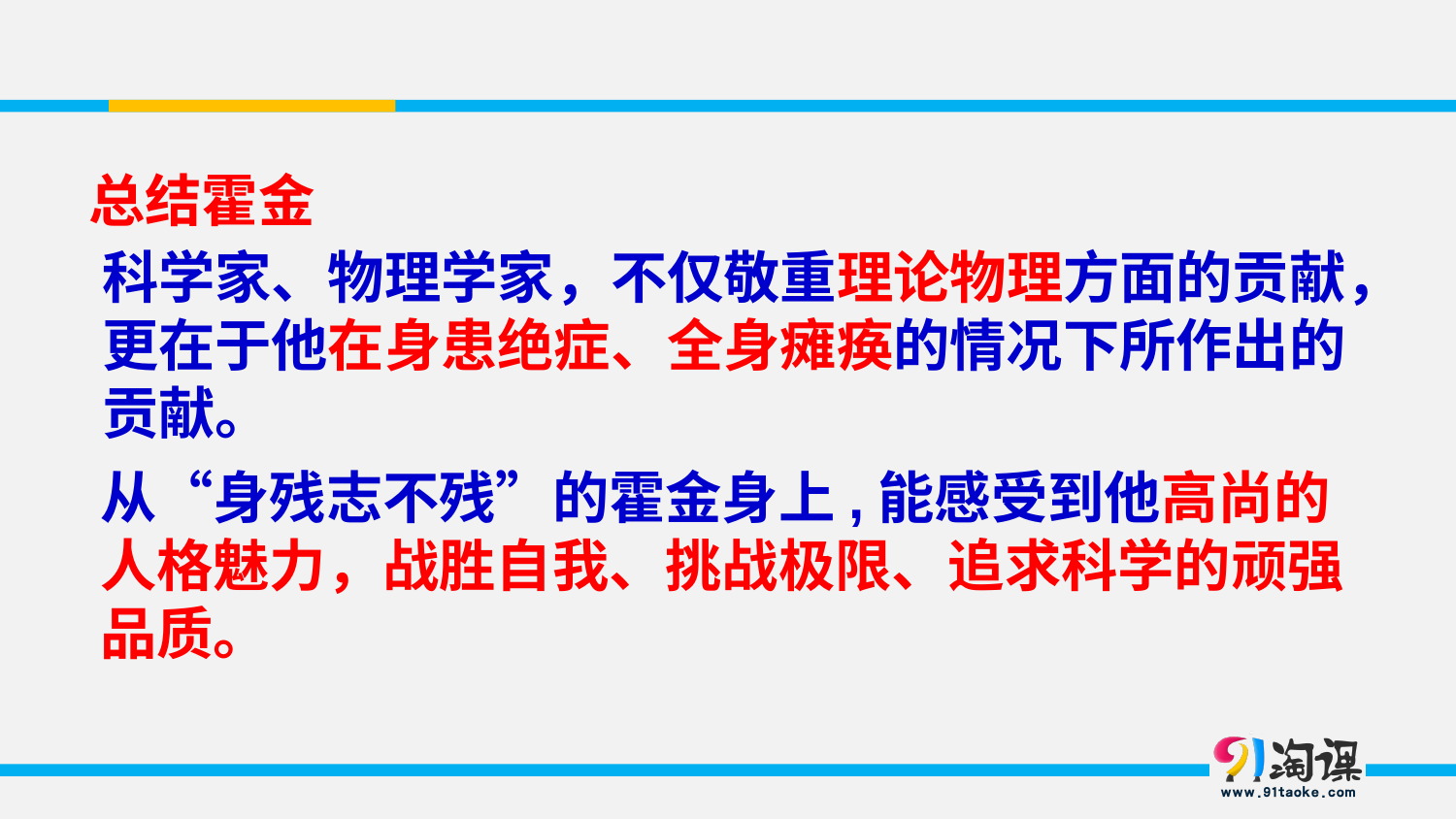

总结霍金
科学家、物理学家，不仅敬重理论物理方面的贡献，
更在于他在身患绝症、全身瘫痪的情况下所作出的
贡献。
从“身残志不残”的霍金身上,能感受到他高尚的人格魅力，战胜自我、挑战极限、追求科学的顽强品质。